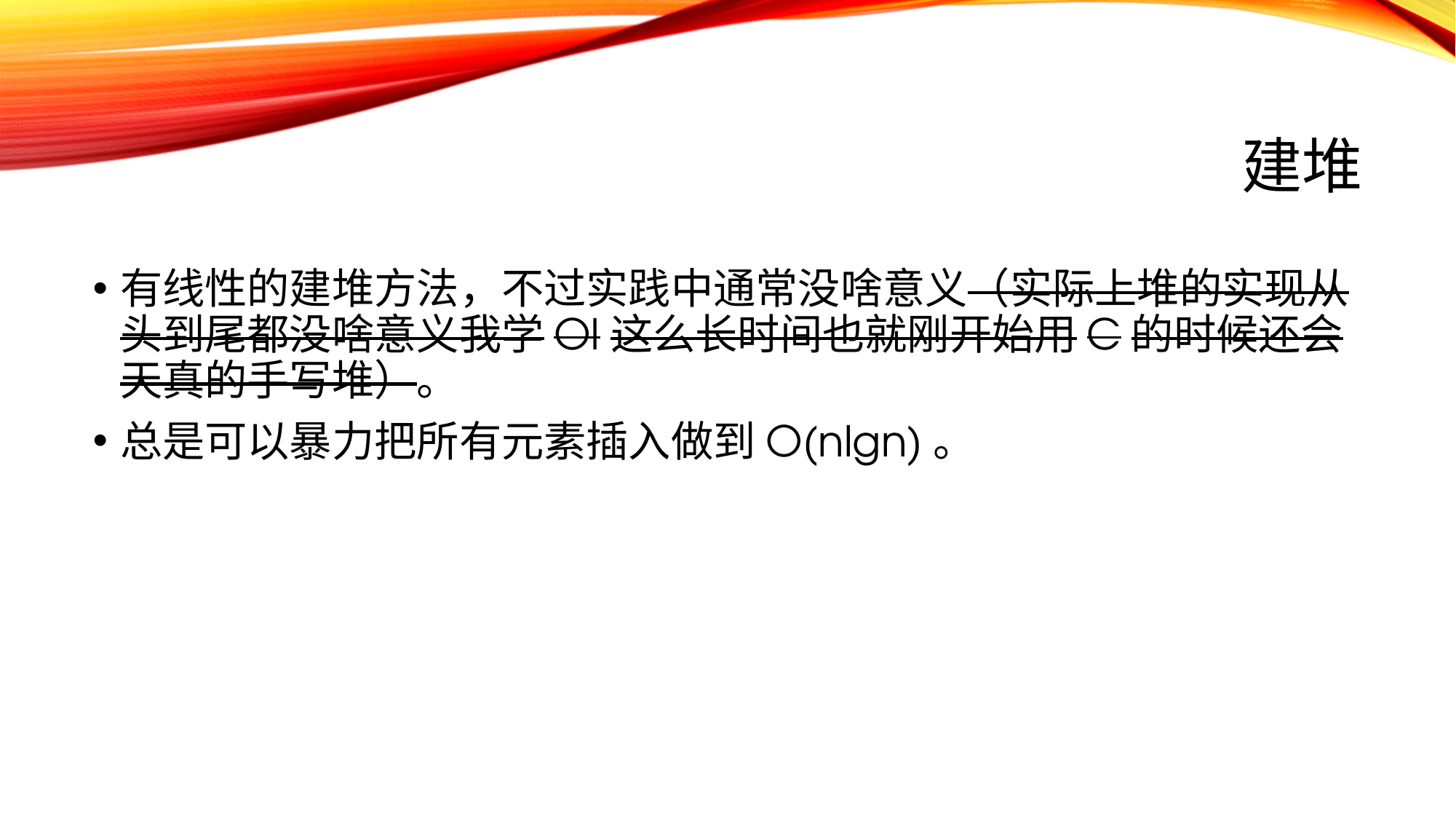

# 建堆
有线性的建堆方法，不过实践中通常没啥意义（实际上堆的实现从头到尾都没啥意义我学OI这么长时间也就刚开始用C的时候还会天真的手写堆）。
总是可以暴力把所有元素插入做到O(nlgn)。